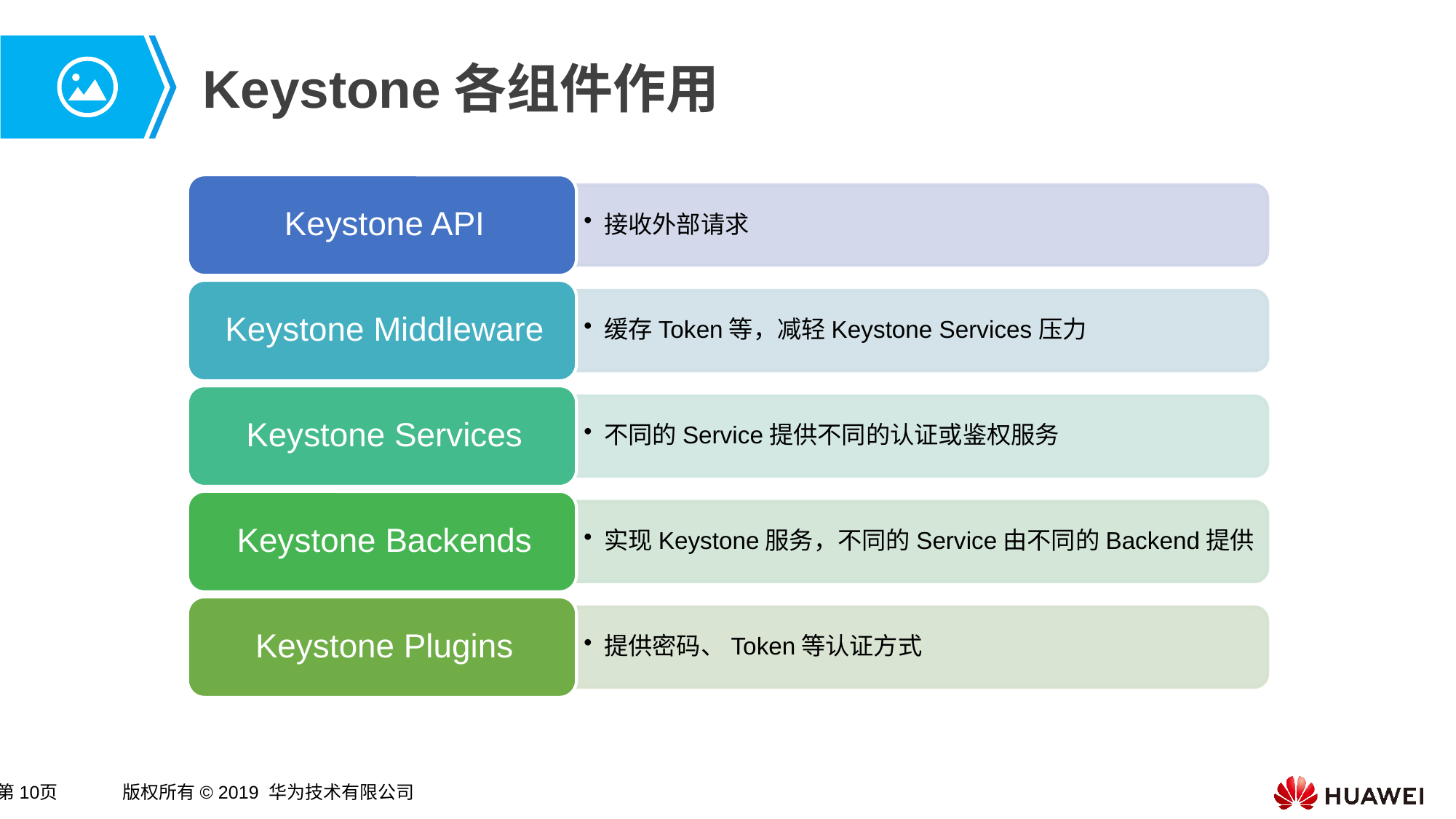

# Keystone各组件作用
接收外部请求
Keystone API
缓存Token等，减轻Keystone Services压力
Keystone Middleware
不同的Service提供不同的认证或鉴权服务
Keystone Services
实现Keystone服务，不同的Service由不同的Backend提供
Keystone Backends
提供密码、Token等认证方式
Keystone Plugins